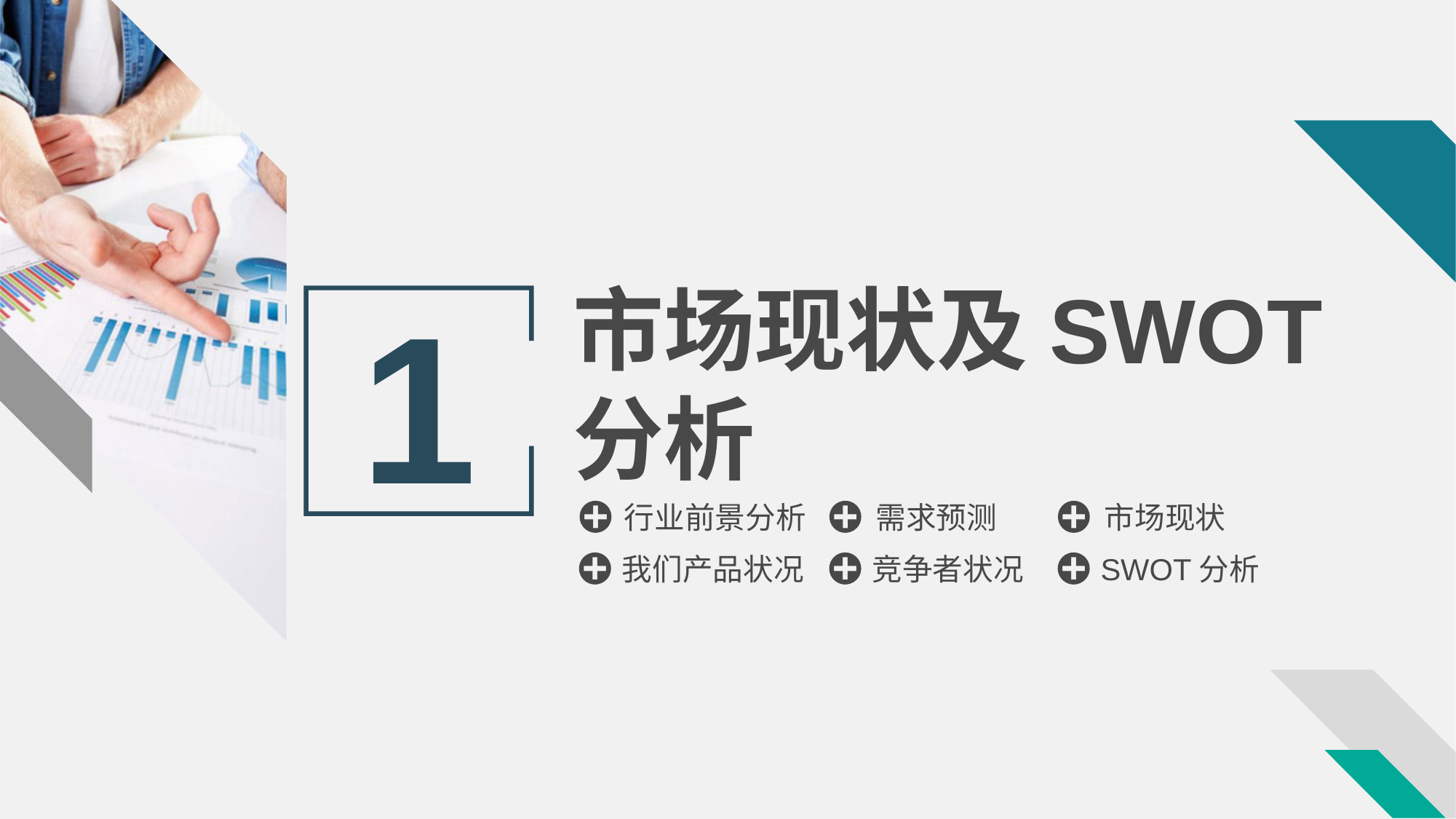

市场现状及SWOT分析
1

行业前景分析
需求预测
市场现状

我们产品状况
竞争者状况
SWOT分析